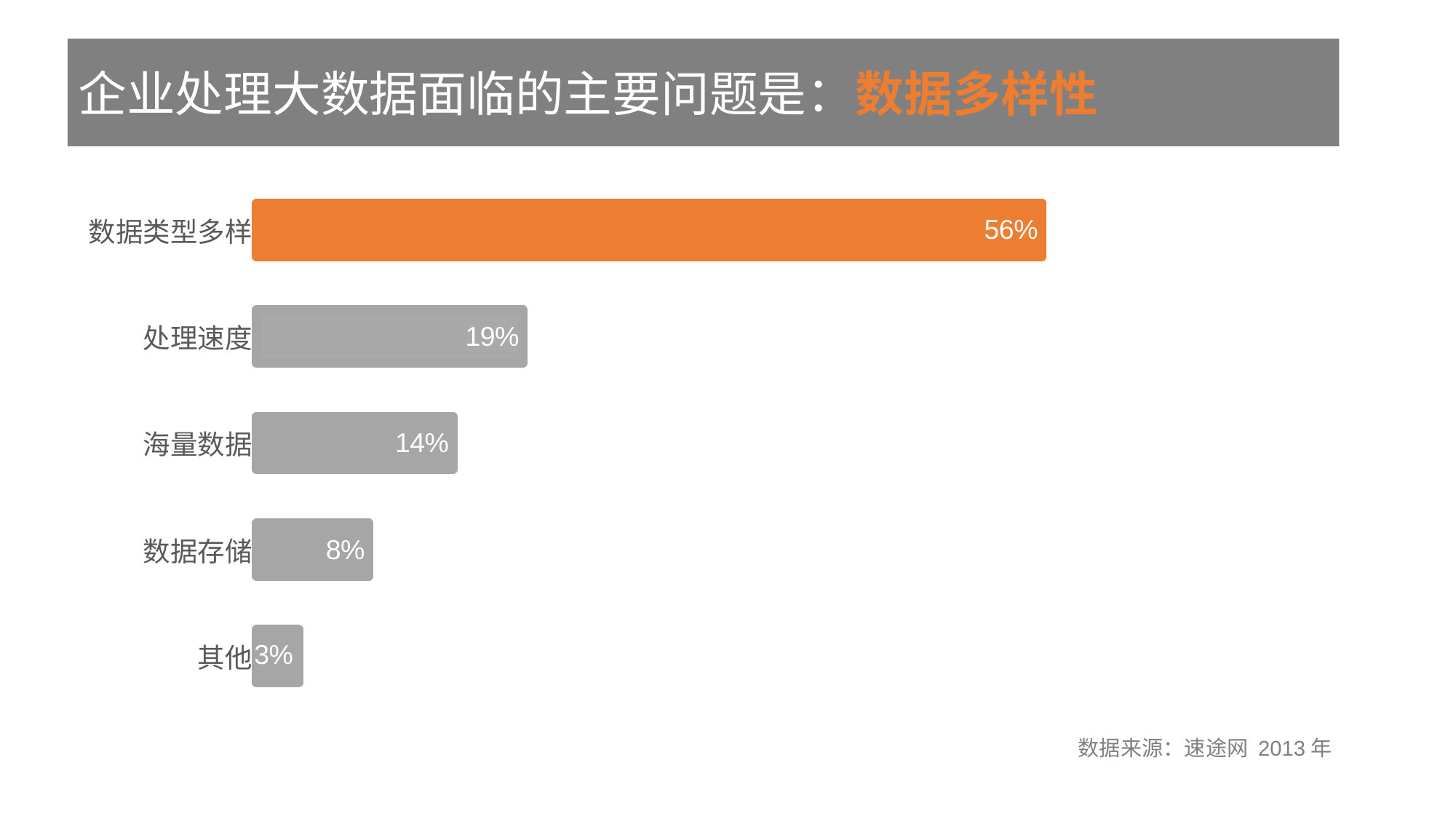

企业处理大数据面临的主要问题是：数据多样性

### Chart

| Category |  |
|---|---|
| 数据类型多样 | 0.56 |
| 处理速度 | 0.19 |
| 海量数据 | 0.14 |
| 数据存储 | 0.08 |
| 其他 | 0.03 |
数据来源：速途网 2013年